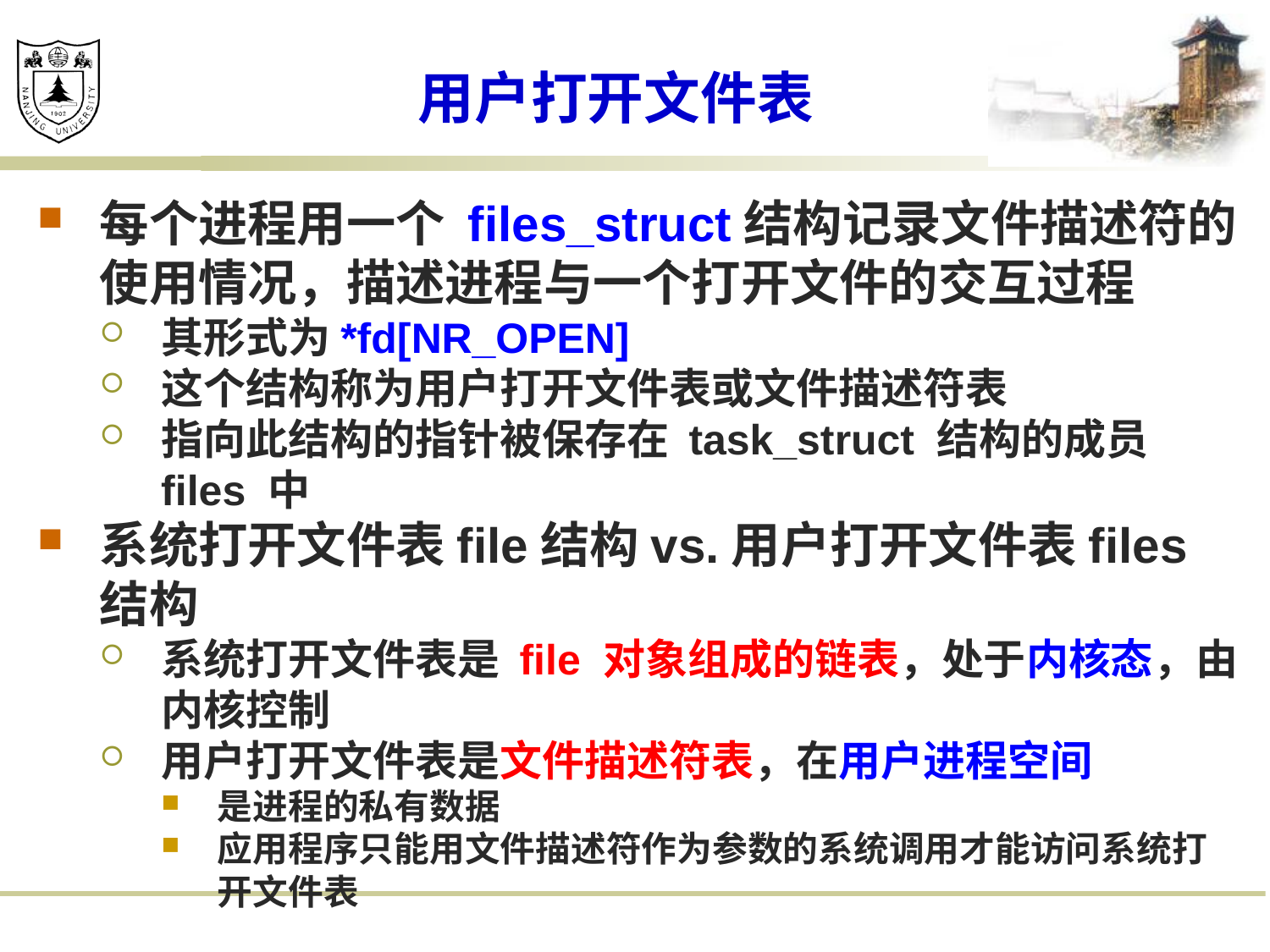

# 用户打开文件表
每个进程用一个 files_struct结构记录文件描述符的使用情况，描述进程与一个打开文件的交互过程
其形式为*fd[NR_OPEN]
这个结构称为用户打开文件表或文件描述符表
指向此结构的指针被保存在 task_struct 结构的成员 files 中
系统打开文件表file结构vs.用户打开文件表files结构
系统打开文件表是 file 对象组成的链表，处于内核态，由内核控制
用户打开文件表是文件描述符表，在用户进程空间
是进程的私有数据
应用程序只能用文件描述符作为参数的系统调用才能访问系统打开文件表

133